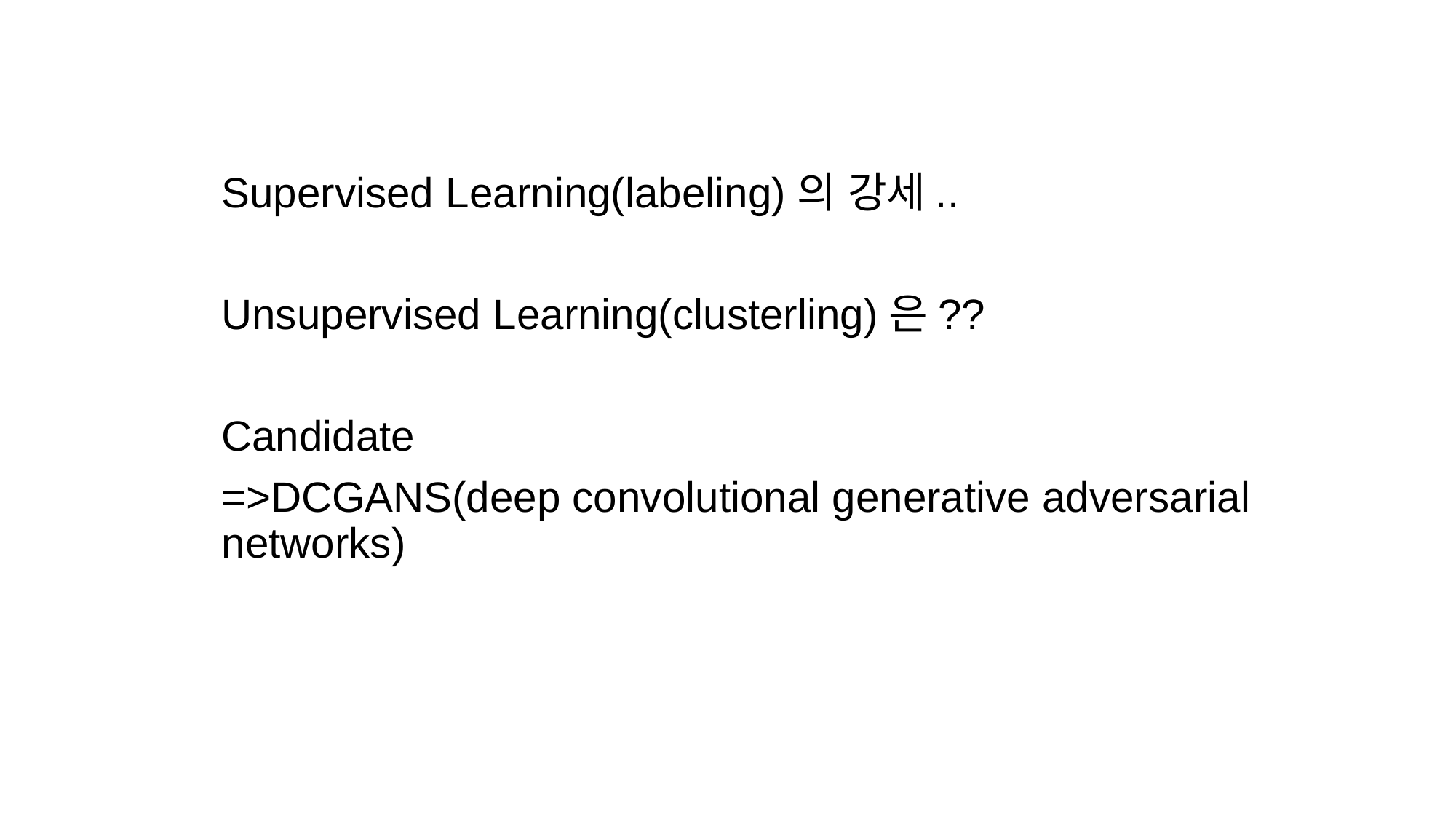

Supervised Learning(labeling)의 강세..

Unsupervised Learning(clusterling)은??

Candidate
=>DCGANS(deep convolutional generative adversarial networks)